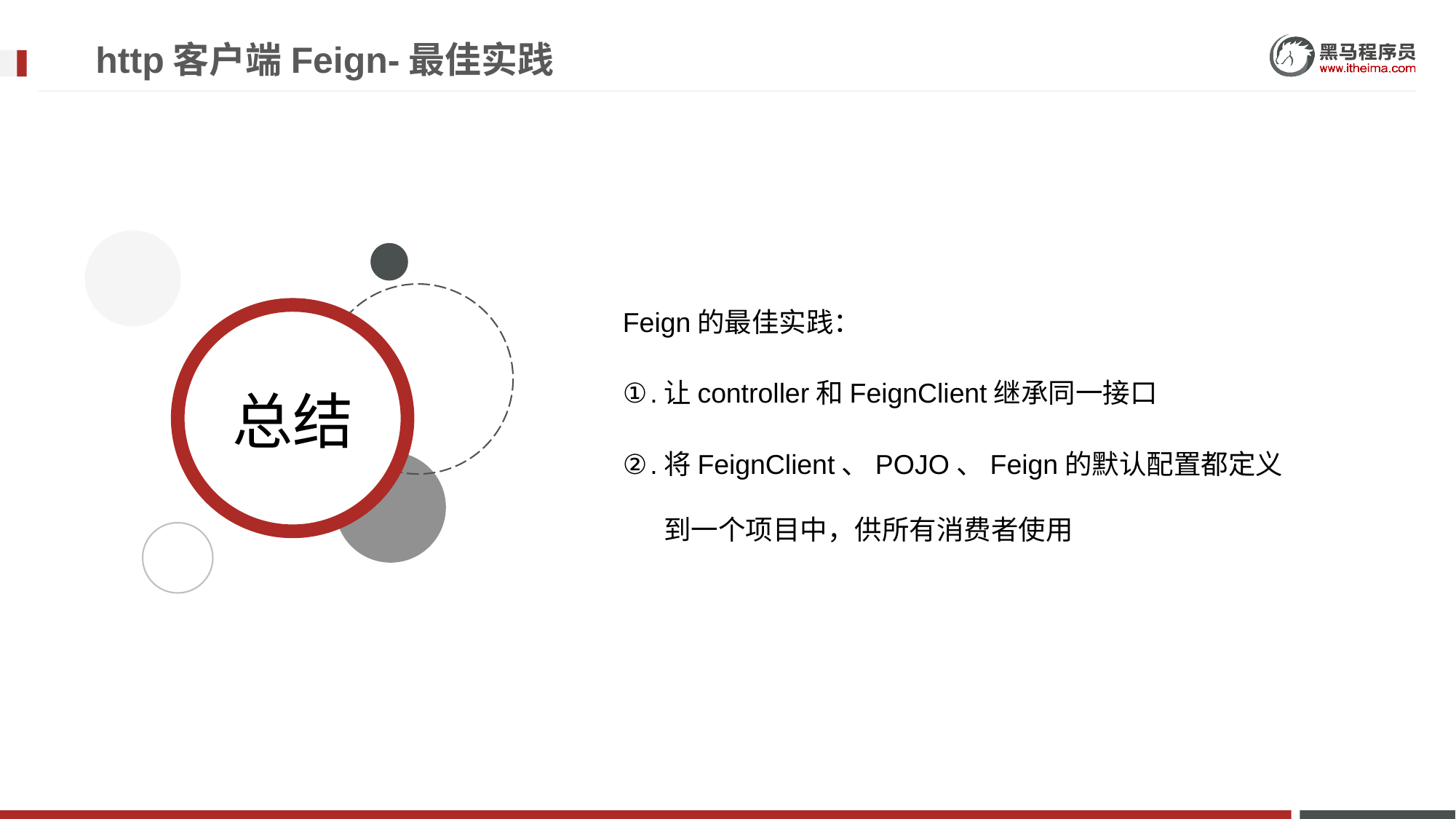

# http客户端Feign-最佳实践
Feign的最佳实践：
让controller和FeignClient继承同一接口
将FeignClient、POJO、Feign的默认配置都定义到一个项目中，供所有消费者使用